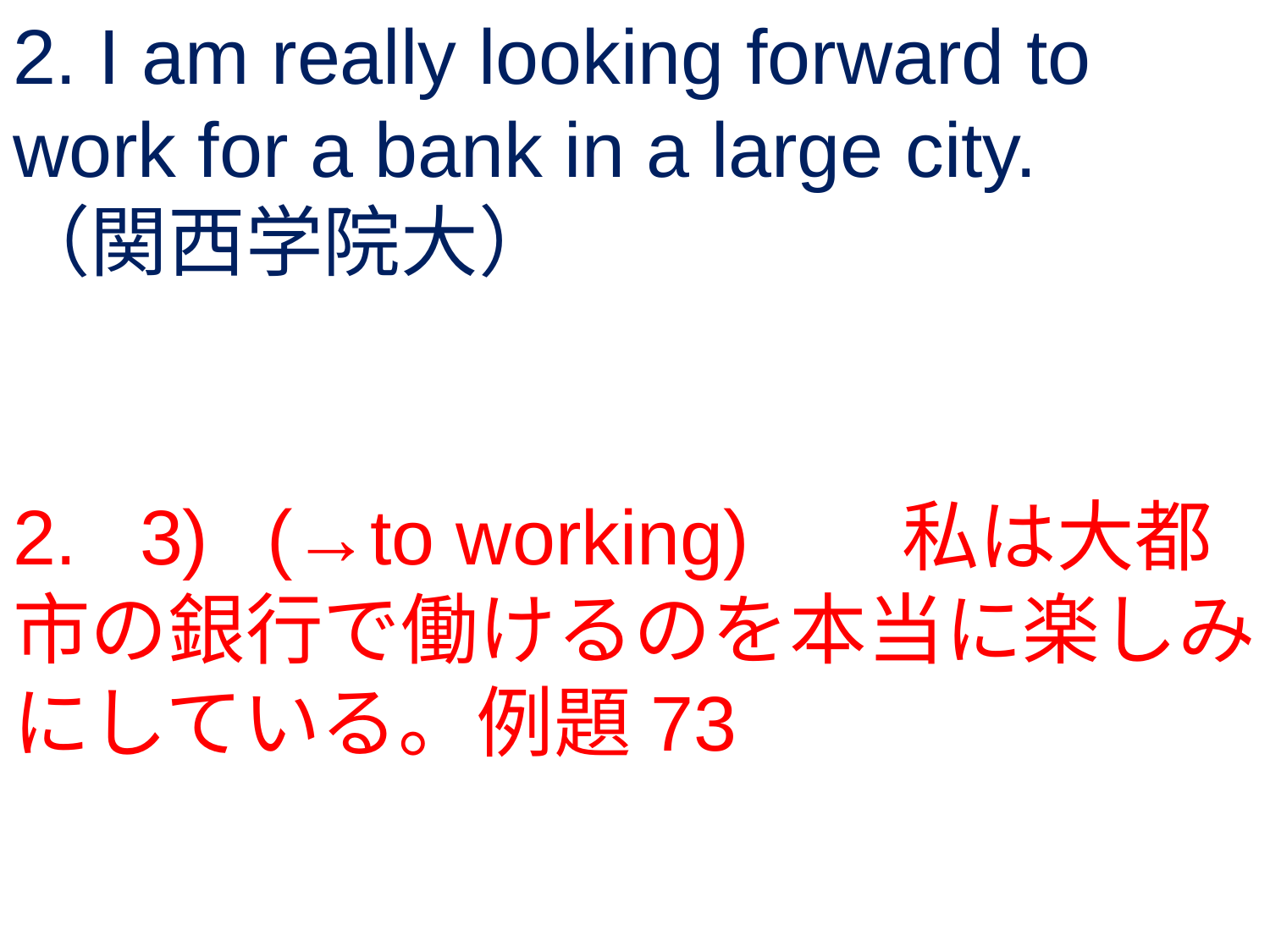

# 2. I am really looking forward to work for a bank in a large city.	（関西学院大）
2.	3) 	(→to working)		私は大都市の銀行で働けるのを本当に楽しみにしている。例題73